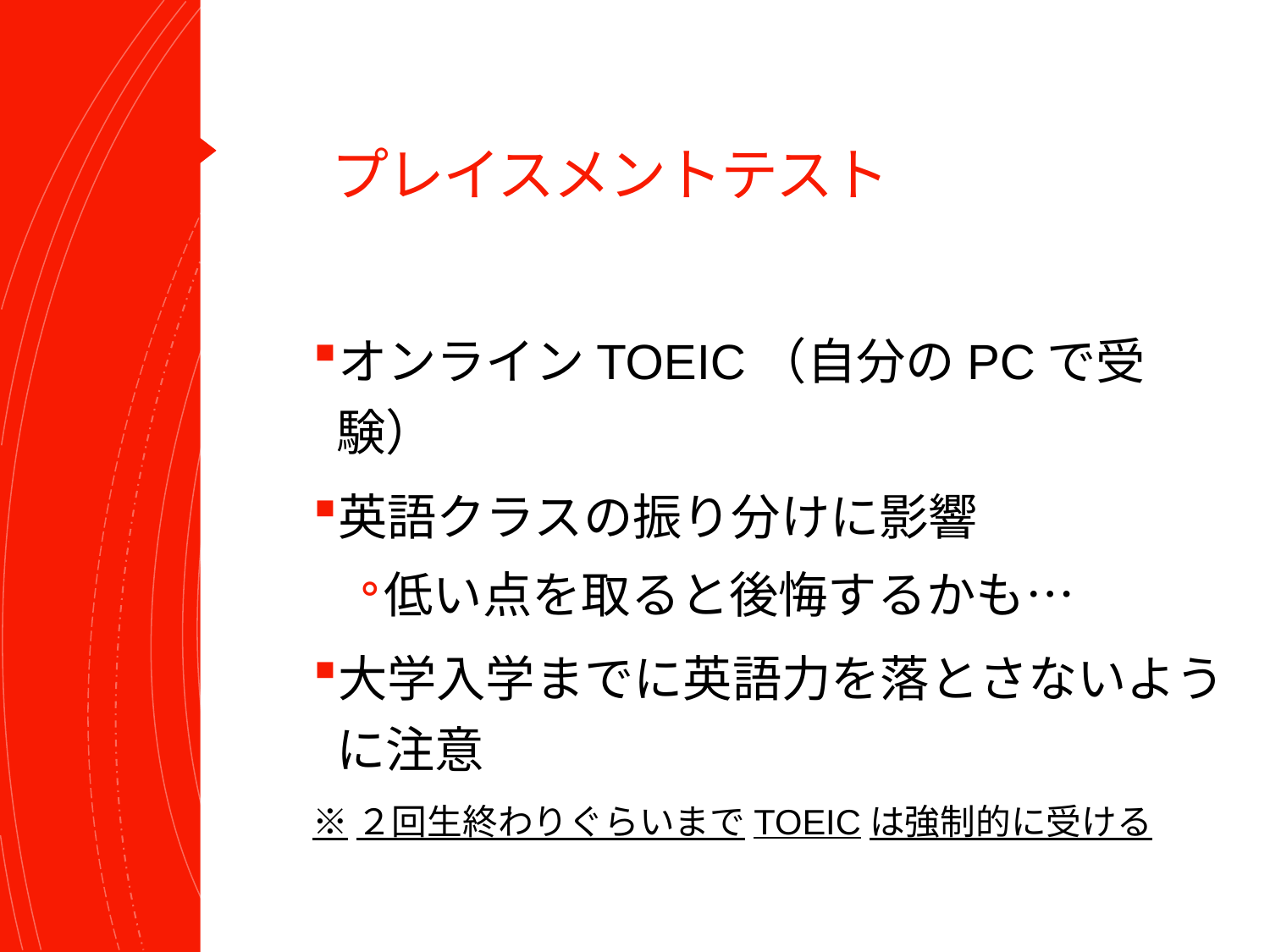

# プレイスメントテスト

オンラインTOEIC（自分のPCで受験）
英語クラスの振り分けに影響
低い点を取ると後悔するかも…
大学入学までに英語力を落とさないように注意
※２回生終わりぐらいまでTOEICは強制的に受ける